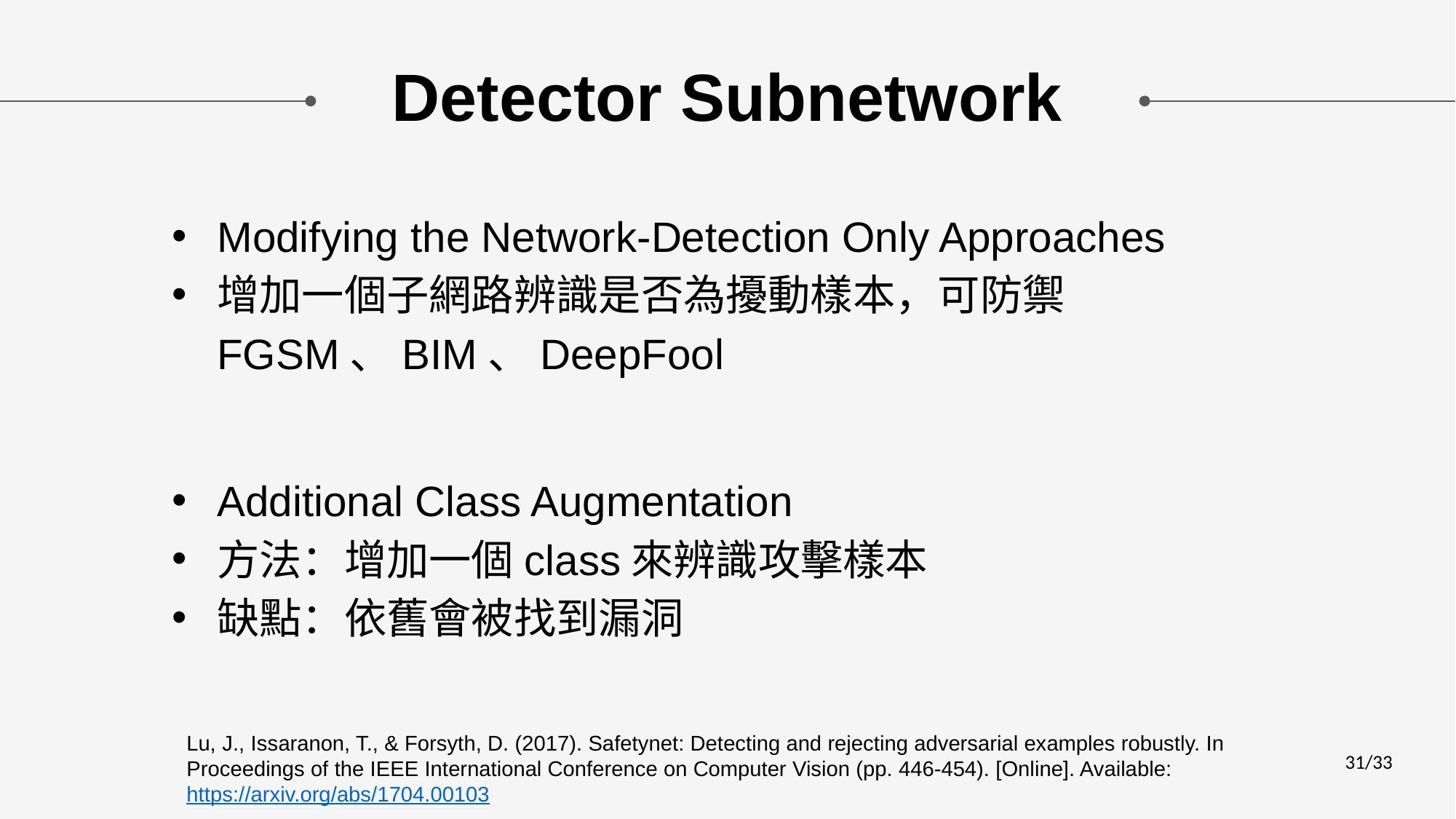

# Detector Subnetwork

Modifying the Network-Detection Only Approaches
增加一個子網路辨識是否為擾動樣本，可防禦FGSM、BIM、DeepFool

Additional Class Augmentation
方法：增加一個class來辨識攻擊樣本
缺點：依舊會被找到漏洞
Lu, J., Issaranon, T., & Forsyth, D. (2017). Safetynet: Detecting and rejecting adversarial examples robustly. In Proceedings of the IEEE International Conference on Computer Vision (pp. 446-454). [Online]. Available: https://arxiv.org/abs/1704.00103
31/33